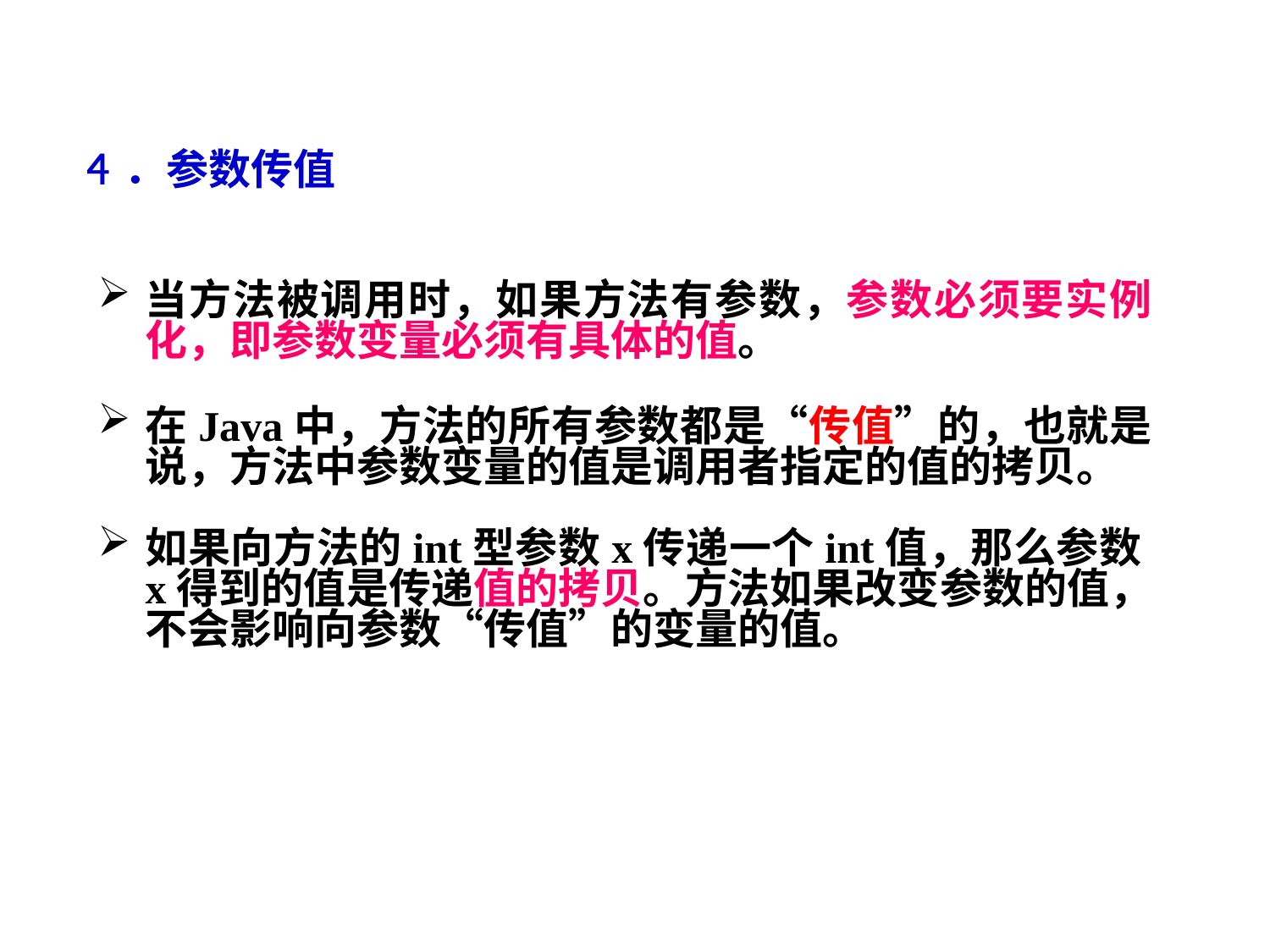

4．参数传值
当方法被调用时，如果方法有参数，参数必须要实例化，即参数变量必须有具体的值。

在Java中，方法的所有参数都是“传值”的，也就是说，方法中参数变量的值是调用者指定的值的拷贝。

如果向方法的int型参数x传递一个int值，那么参数x得到的值是传递值的拷贝。方法如果改变参数的值，不会影响向参数“传值”的变量的值。